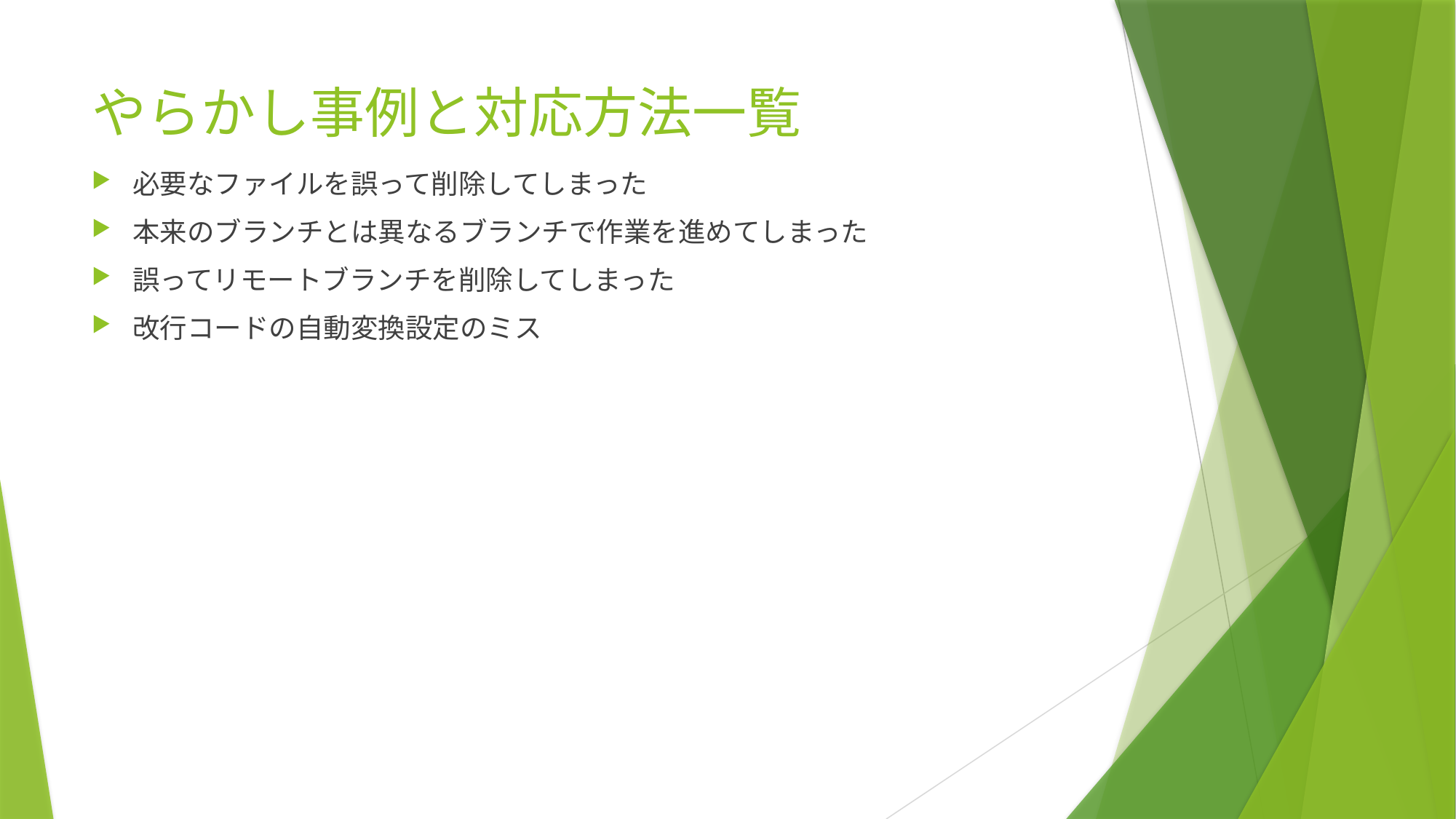

# やらかし事例と対応方法一覧
必要なファイルを誤って削除してしまった
本来のブランチとは異なるブランチで作業を進めてしまった
誤ってリモートブランチを削除してしまった
改行コードの自動変換設定のミス